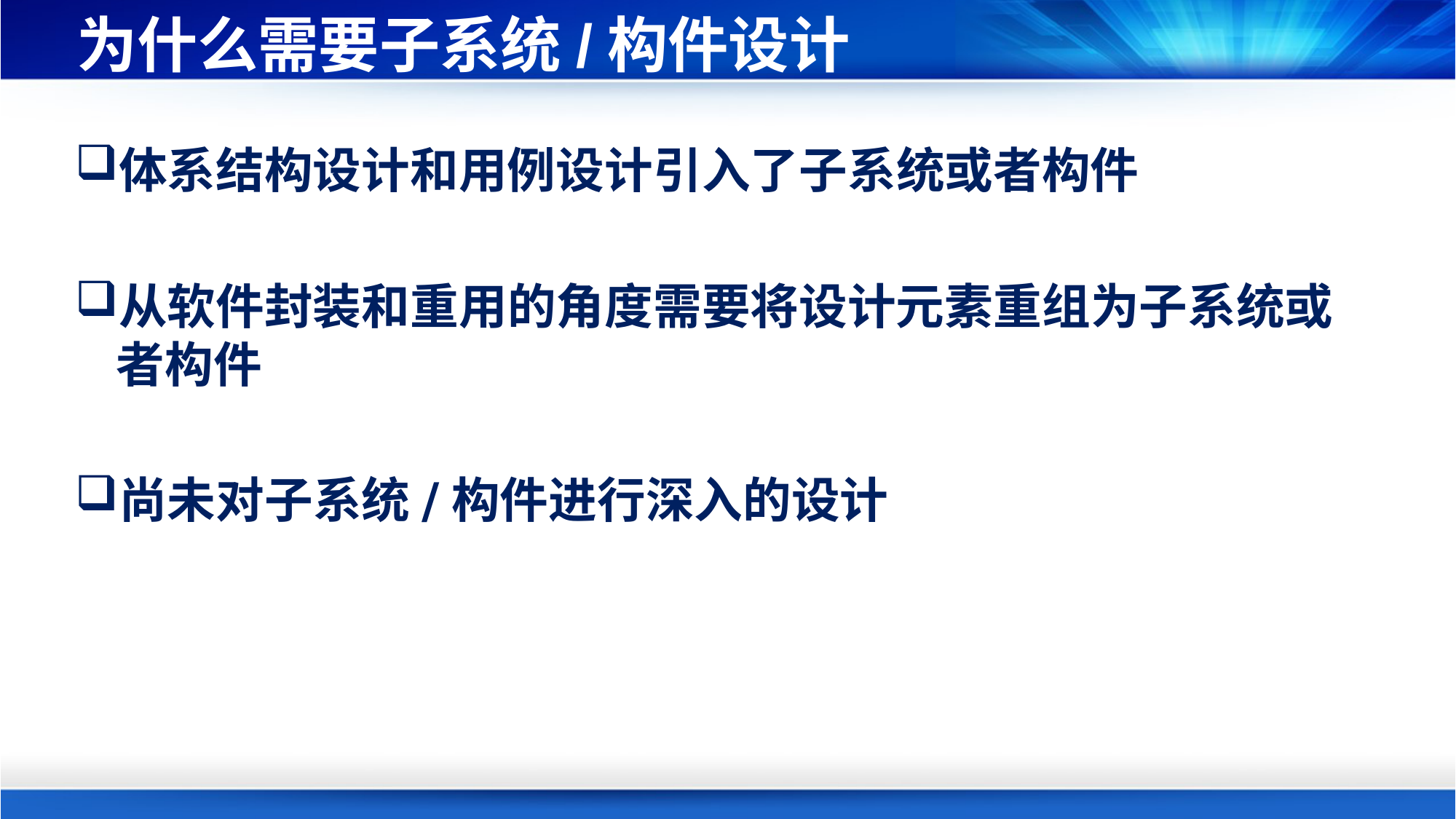

# 为什么需要子系统/构件设计
体系结构设计和用例设计引入了子系统或者构件

从软件封装和重用的角度需要将设计元素重组为子系统或者构件

尚未对子系统/构件进行深入的设计